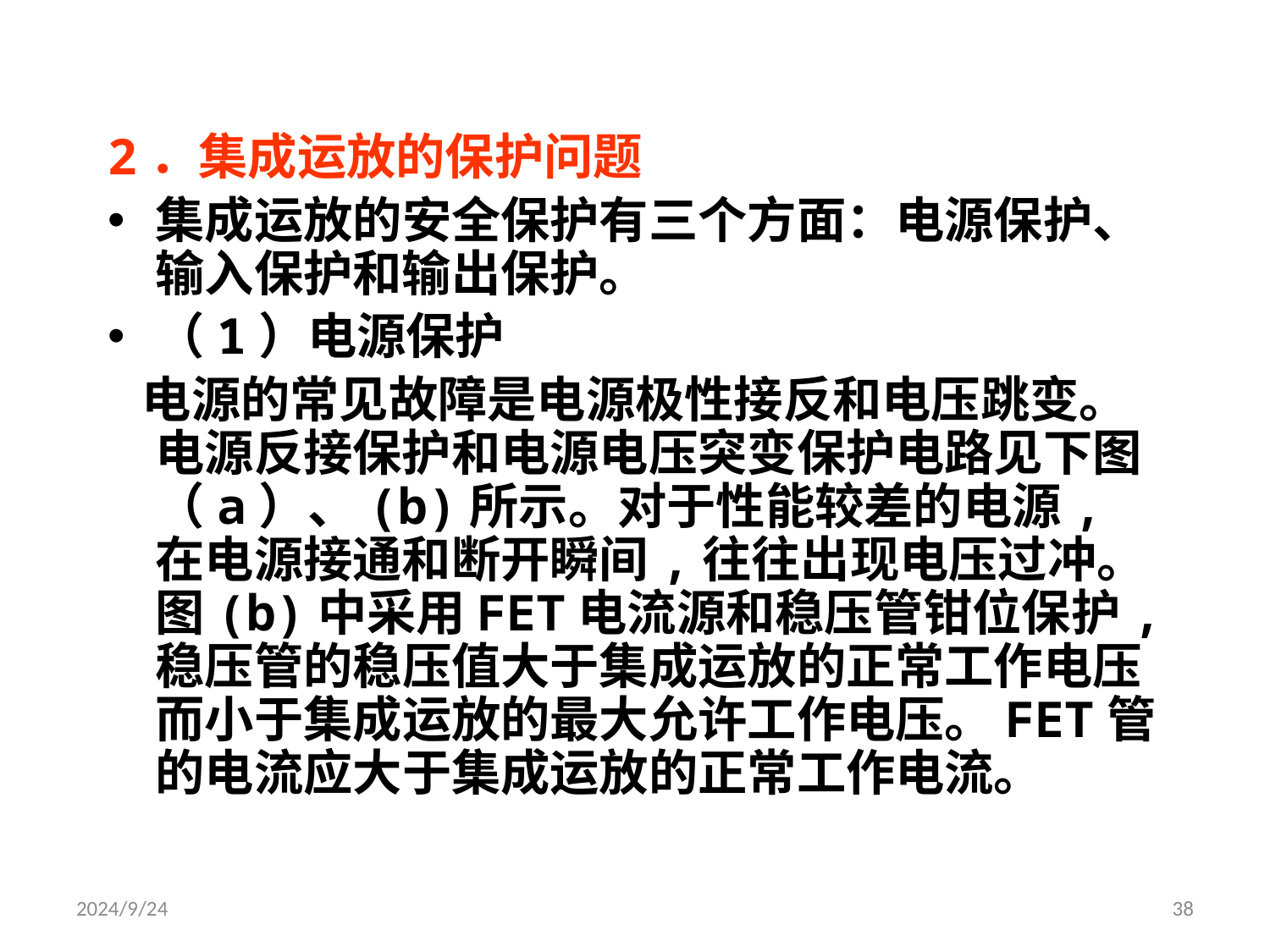

2．集成运放的保护问题
集成运放的安全保护有三个方面：电源保护、输入保护和输出保护。
（1）电源保护
  电源的常见故障是电源极性接反和电压跳变。电源反接保护和电源电压突变保护电路见下图 （a）、(b)所示。对于性能较差的电源,在电源接通和断开瞬间,往往出现电压过冲。图(b)中采用FET电流源和稳压管钳位保护,稳压管的稳压值大于集成运放的正常工作电压而小于集成运放的最大允许工作电压。FET管的电流应大于集成运放的正常工作电流。

2024/9/24
38